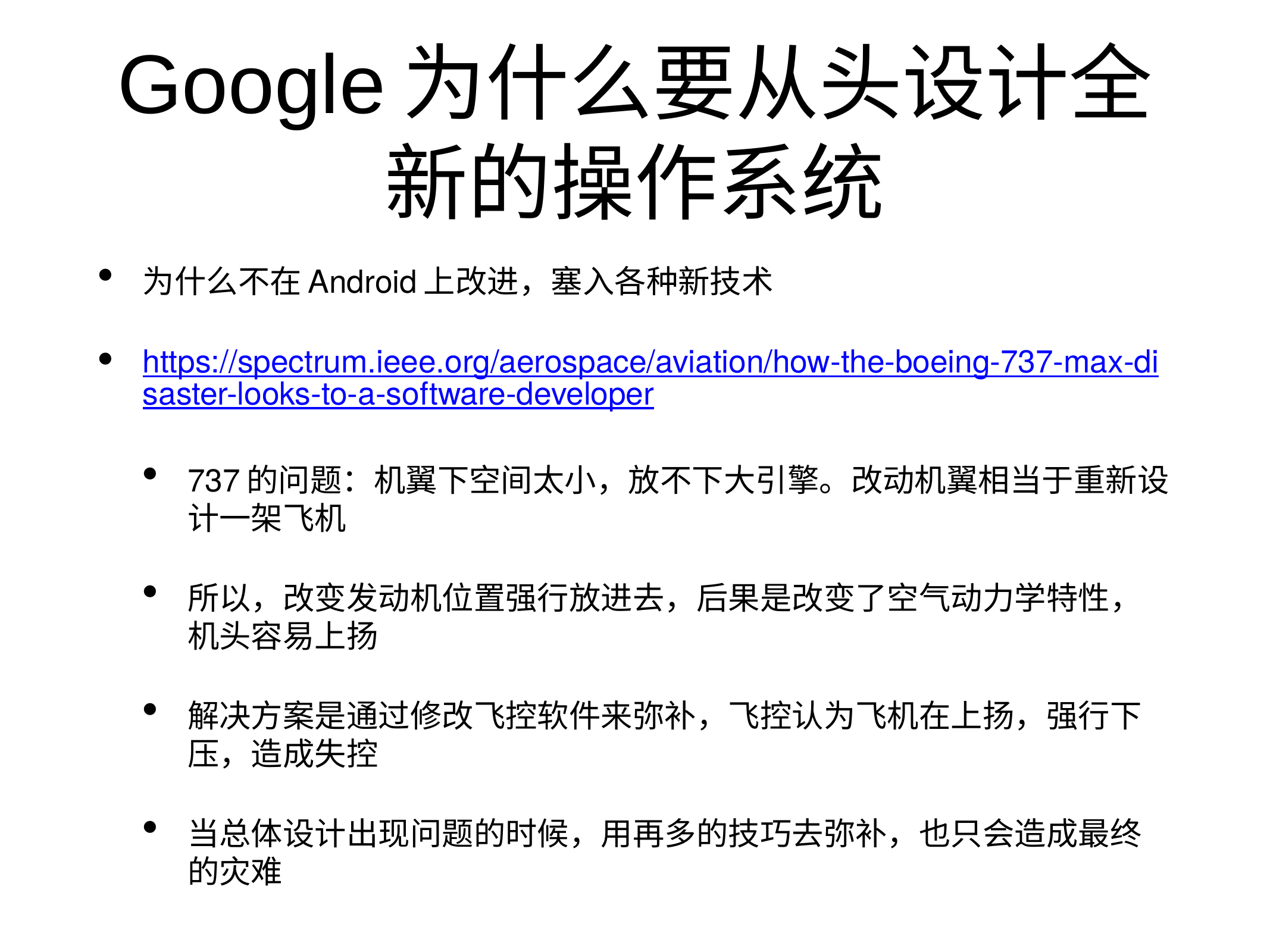

# Google为什么要从头设计全新的操作系统
为什么不在Android上改进，塞入各种新技术
https://spectrum.ieee.org/aerospace/aviation/how-the-boeing-737-max-disaster-looks-to-a-software-developer
737的问题：机翼下空间太小，放不下大引擎。改动机翼相当于重新设计一架飞机
所以，改变发动机位置强行放进去，后果是改变了空气动力学特性，机头容易上扬
解决方案是通过修改飞控软件来弥补，飞控认为飞机在上扬，强行下压，造成失控
当总体设计出现问题的时候，用再多的技巧去弥补，也只会造成最终的灾难